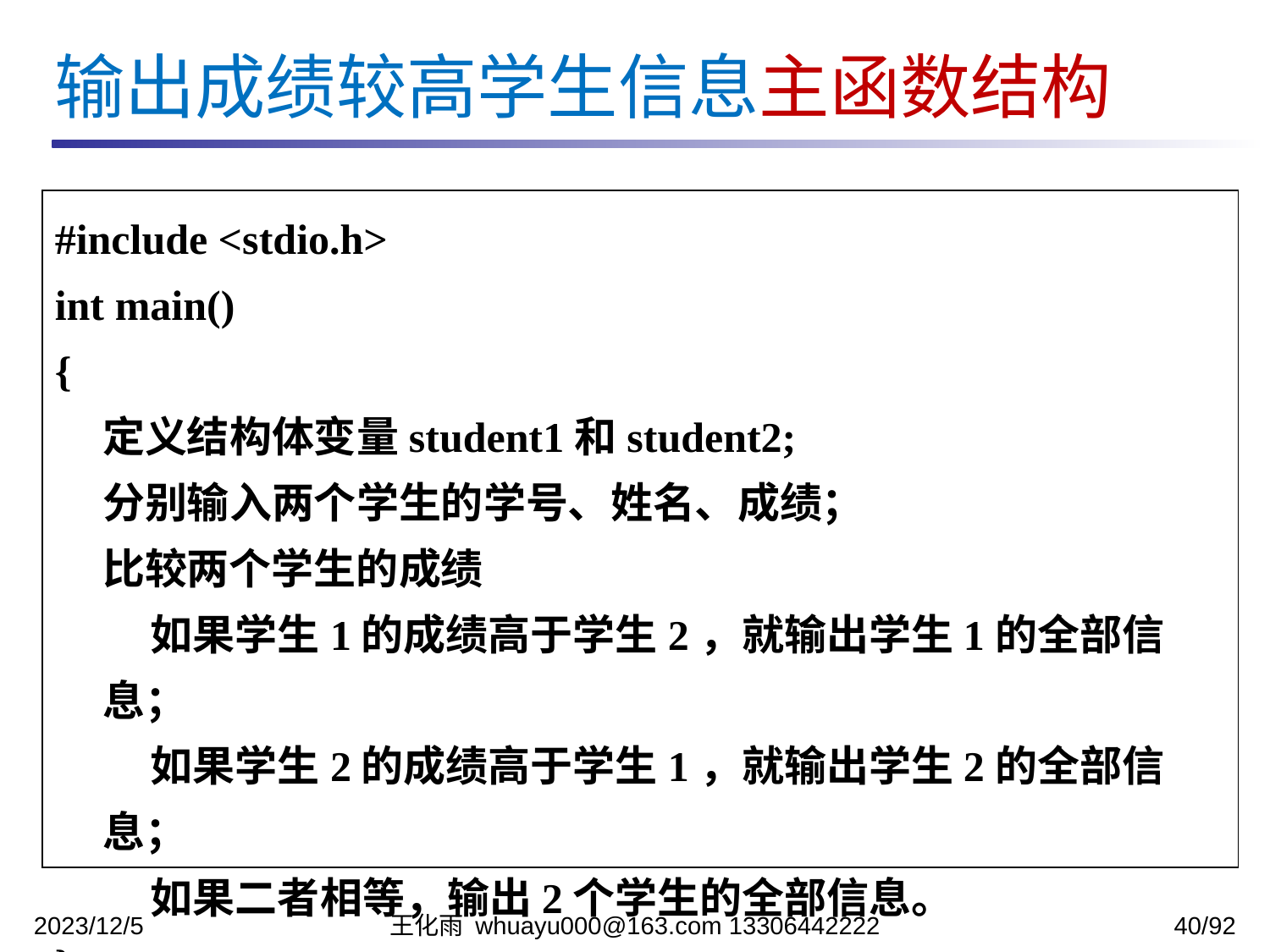

输出成绩较高学生信息主函数结构
#include <stdio.h>
int main()
{
	定义结构体变量student1和student2;
	分别输入两个学生的学号、姓名、成绩；
	比较两个学生的成绩
	    如果学生1的成绩高于学生2，就输出学生1的全部信息；
	    如果学生2的成绩高于学生1，就输出学生2的全部信息；
	    如果二者相等，输出2个学生的全部信息。
}
2023/12/5
王化雨 whuayu000@163.com 13306442222
40/92